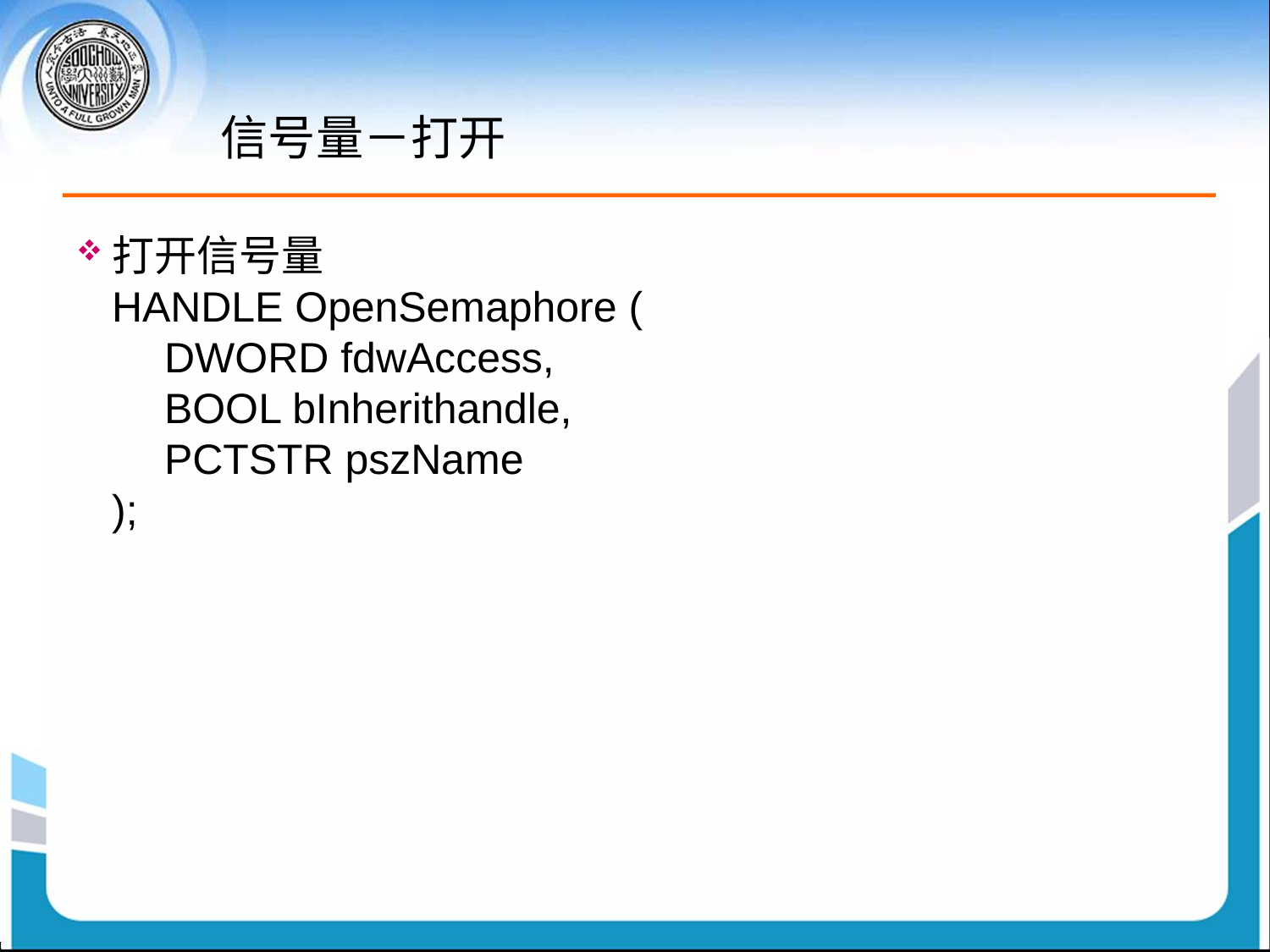

# 信号量－打开
打开信号量
HANDLE OpenSemaphore (
　DWORD fdwAccess,
　BOOL bInherithandle,
　PCTSTR pszName
);